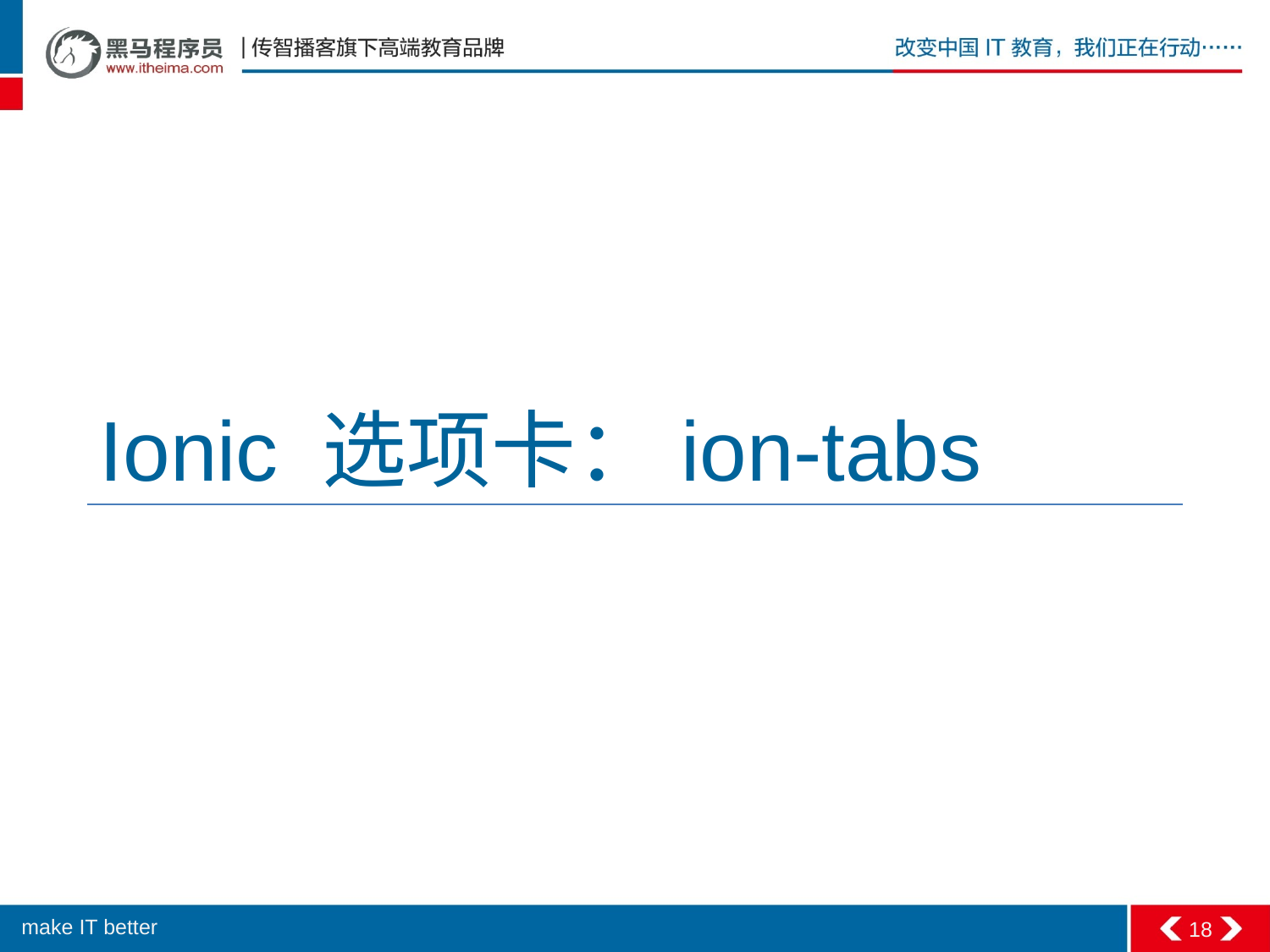

# Ionic 选项卡：ion-tabs

18

make IT better